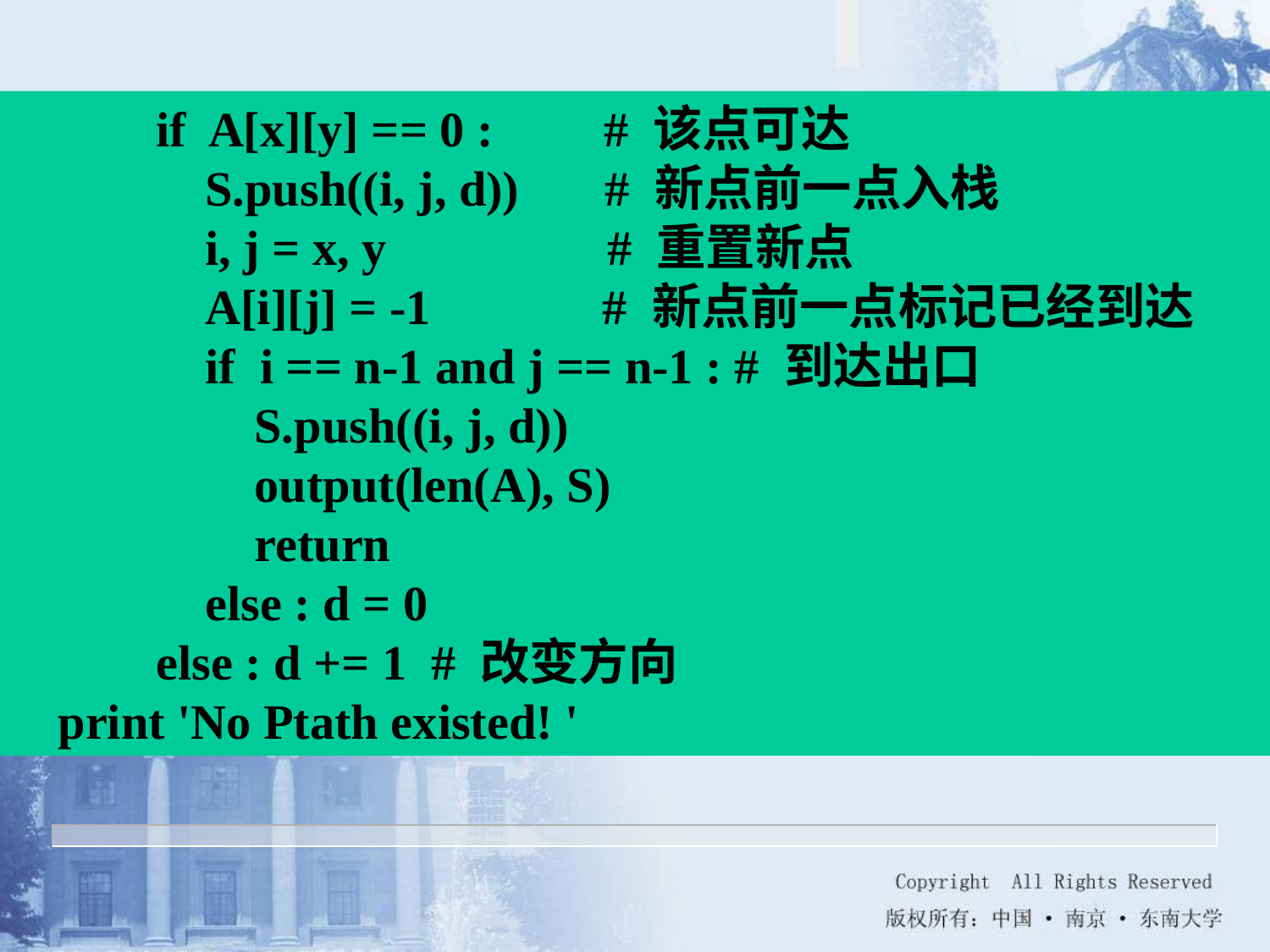

if  A[x][y] == 0 :         # 该点可达
                S.push((i, j, d))       # 新点前一点入栈
                i, j = x, y                  # 重置新点
                A[i][j] = -1              # 新点前一点标记已经到达
                if  i == n-1 and j == n-1 : # 到达出口
                    S.push((i, j, d))
                    output(len(A), S)
                    return
                else : d = 0
            else : d += 1  # 改变方向
    print 'No Ptath existed! '